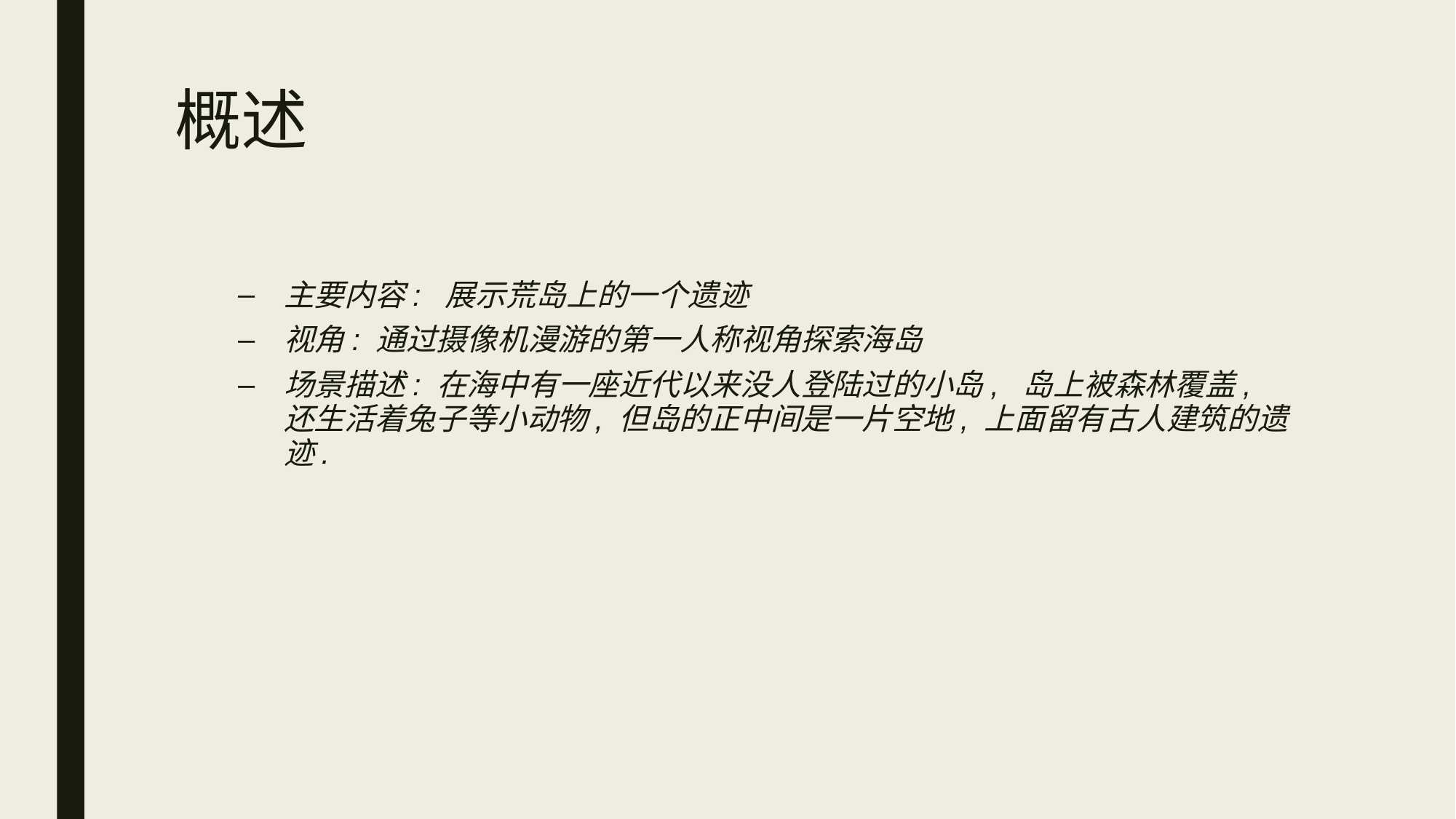

# 概述
主要内容:  展示荒岛上的一个遗迹
视角: 通过摄像机漫游的第一人称视角探索海岛
场景描述: 在海中有一座近代以来没人登陆过的小岛,  岛上被森林覆盖,  还生活着兔子等小动物, 但岛的正中间是一片空地, 上面留有古人建筑的遗迹.